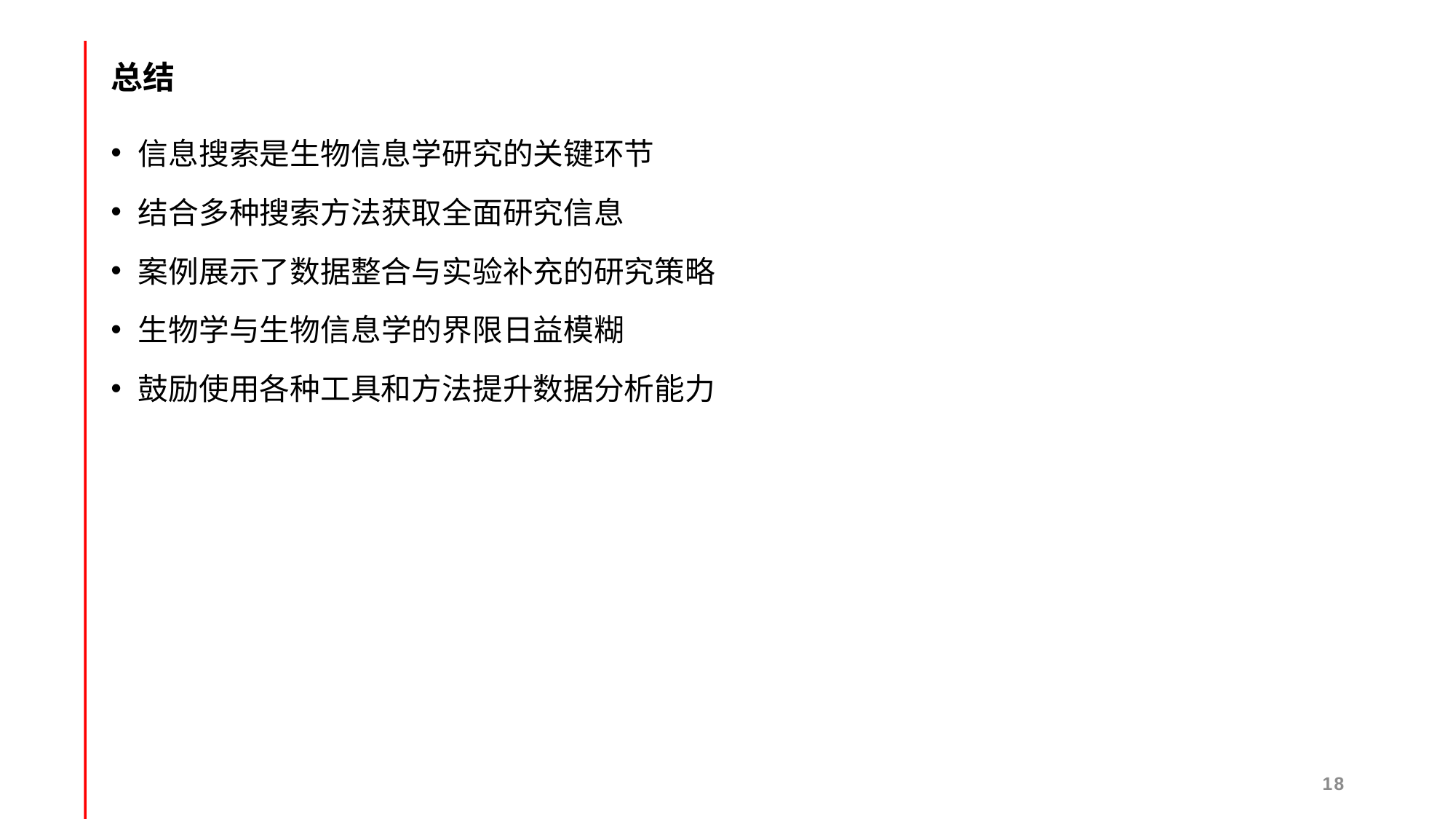

# 总结
信息搜索是生物信息学研究的关键环节
结合多种搜索方法获取全面研究信息
案例展示了数据整合与实验补充的研究策略
生物学与生物信息学的界限日益模糊
鼓励使用各种工具和方法提升数据分析能力
18